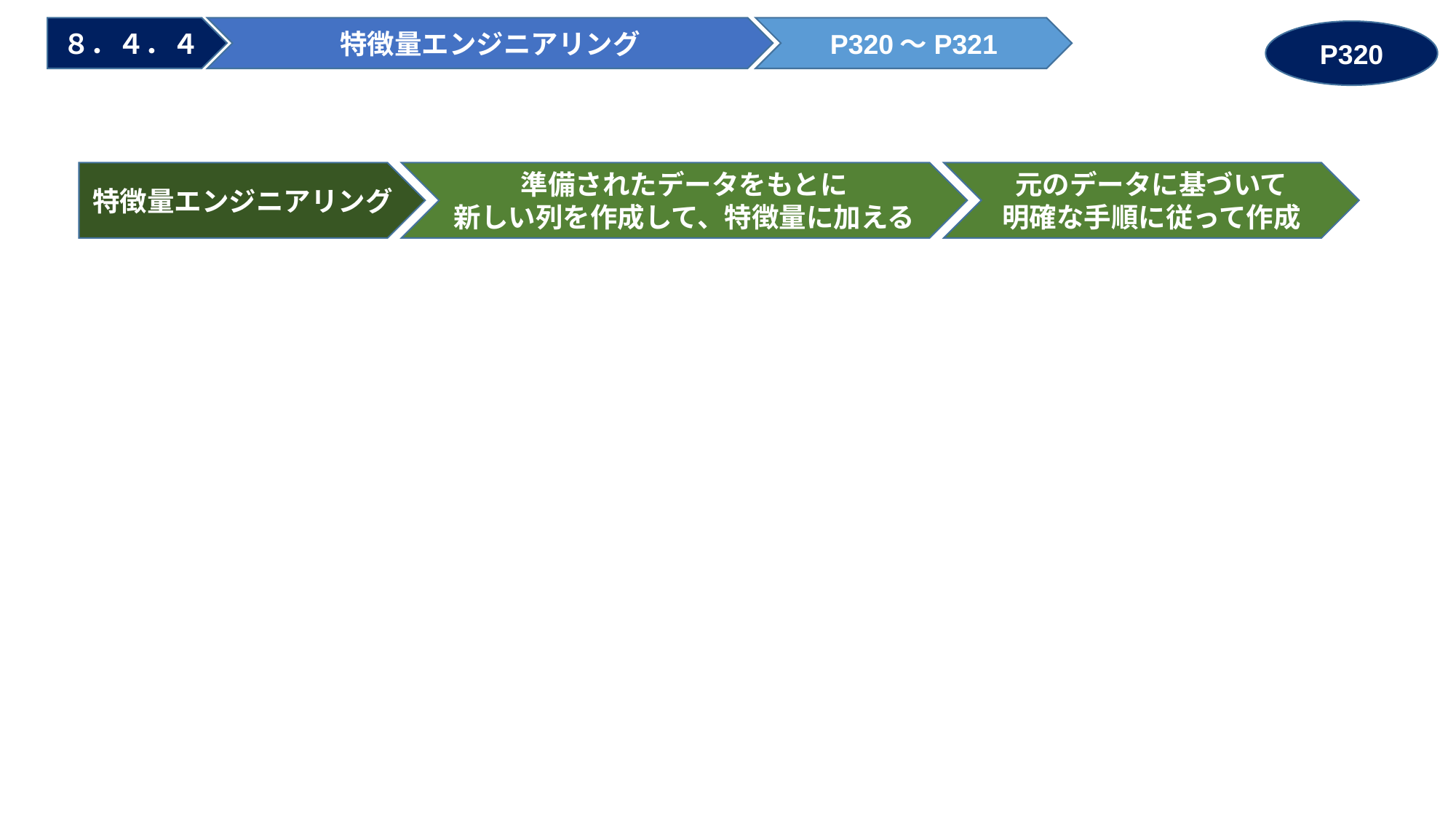

８．４．４
特徴量エンジニアリング
P320～P321
P320
特徴量エンジニアリング
準備されたデータをもとに
新しい列を作成して、特徴量に加える
元のデータに基づいて
明確な手順に従って作成